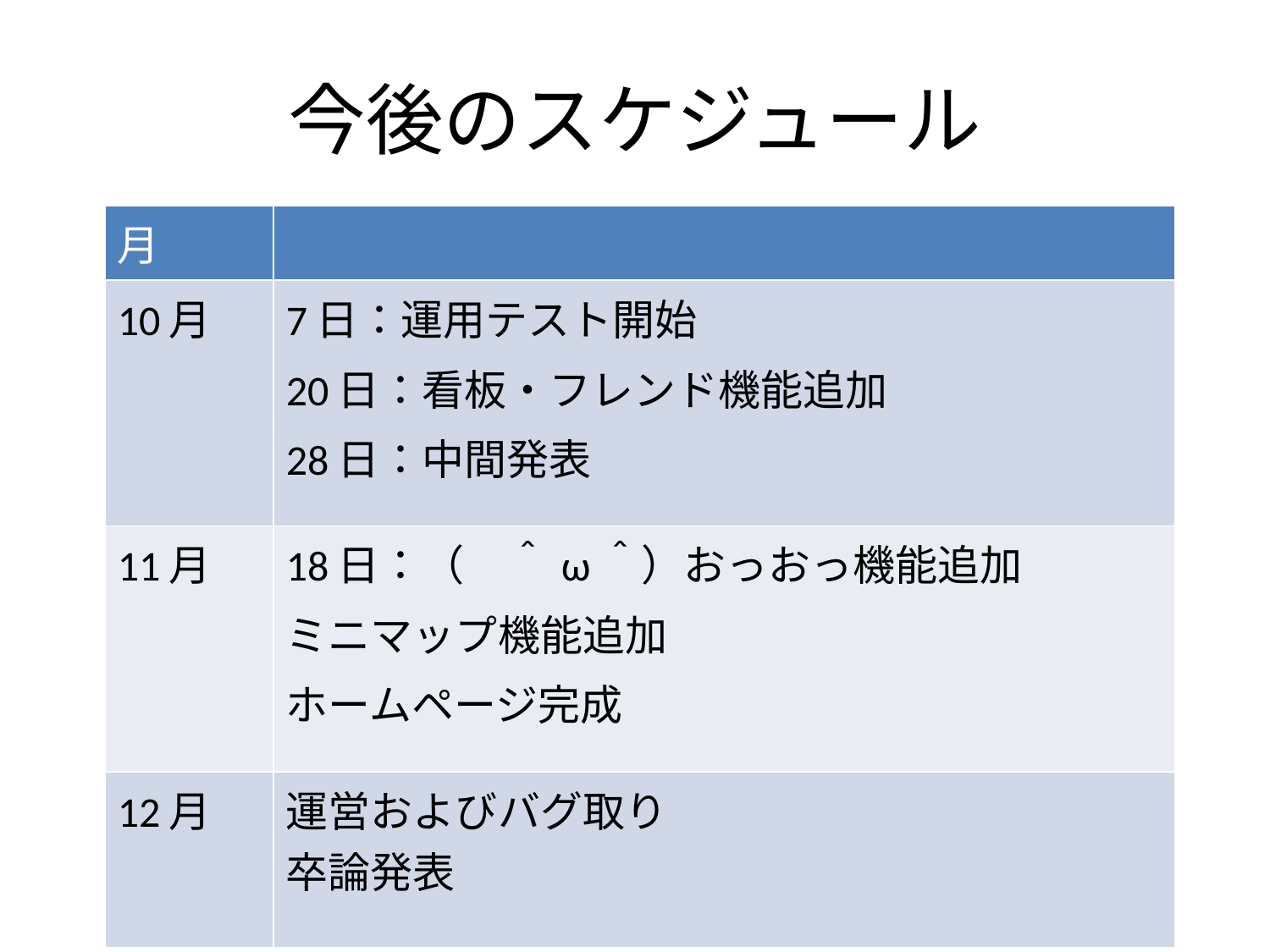

# 今後のスケジュール
| 月 |  |
| --- | --- |
| 10月 | 7日：運用テスト開始 20日：看板・フレンド機能追加 28日：中間発表 |
| 11月 | 18日：（　＾ω＾）おっおっ機能追加 ミニマップ機能追加 ホームページ完成 |
| 12月 | 運営およびバグ取り 卒論発表 |